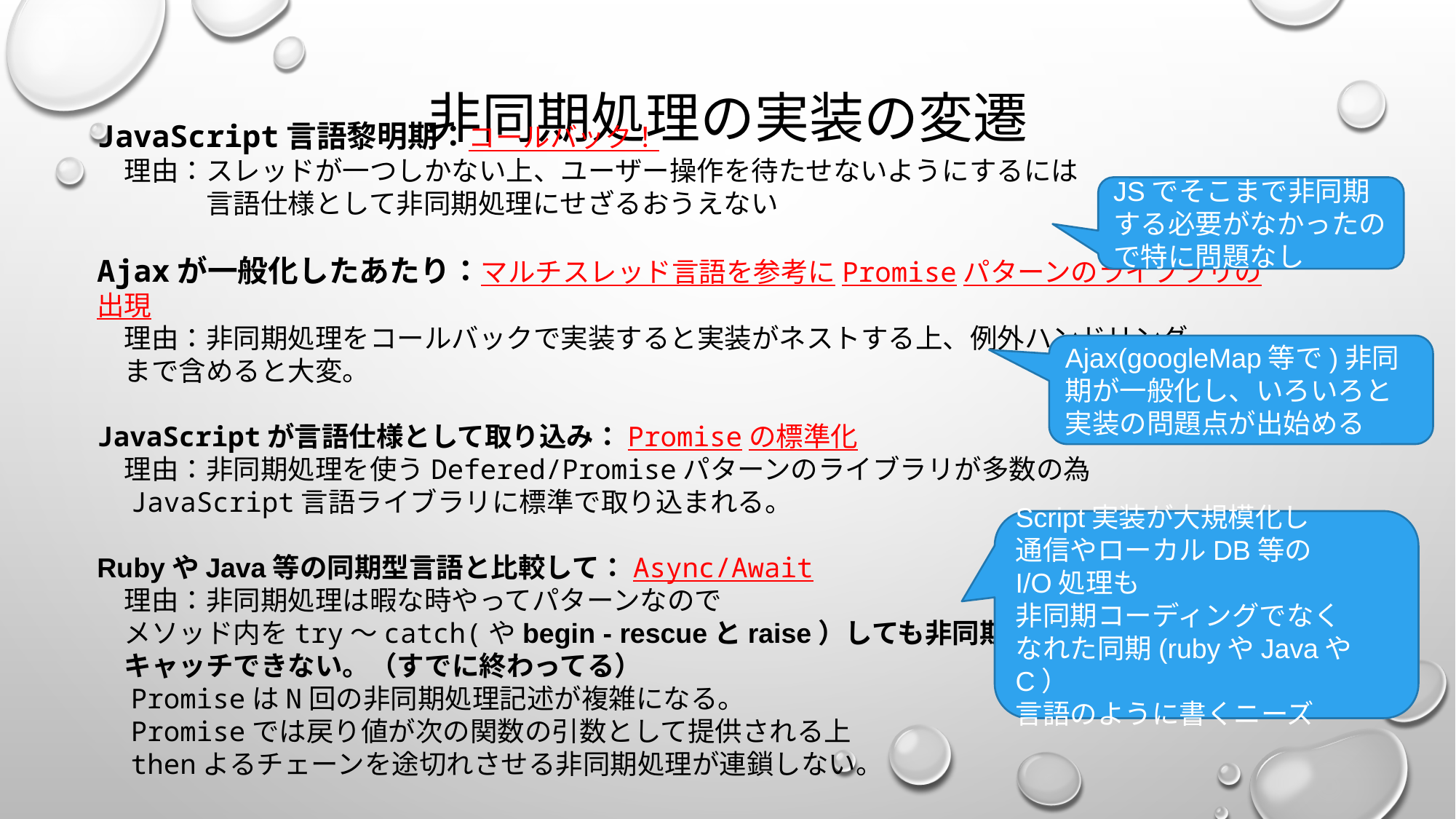

# 非同期処理の実装の変遷
JSでそこまで非同期する必要がなかったので特に問題なし
JavaScript言語黎明期：コールバック！
　理由：スレッドが一つしかない上、ユーザー操作を待たせないようにするには
　　　　言語仕様として非同期処理にせざるおうえない

Ajaxが一般化したあたり：マルチスレッド言語を参考にPromiseパターンのライブラリの出現
　理由：非同期処理をコールバックで実装すると実装がネストする上、例外ハンドリング
　まで含めると大変。

JavaScriptが言語仕様として取り込み：Promiseの標準化
　理由：非同期処理を使うDefered/Promiseパターンのライブラリが多数の為
　JavaScript言語ライブラリに標準で取り込まれる。

RubyやJava等の同期型言語と比較して：Async/Await
　理由：非同期処理は暇な時やってパターンなので
　メソッド内をtry～catch(やbegin - rescueとraise）しても非同期部分は
　キャッチできない。（すでに終わってる）
　PromiseはN回の非同期処理記述が複雑になる。
　Promiseでは戻り値が次の関数の引数として提供される上
　thenよるチェーンを途切れさせる非同期処理が連鎖しない。

Ajax(googleMap等で)非同期が一般化し、いろいろと実装の問題点が出始める
Script実装が大規模化し
通信やローカルDB等の
I/O処理も
非同期コーディングでなく
なれた同期(rubyやJavaやC）
言語のように書くニーズ